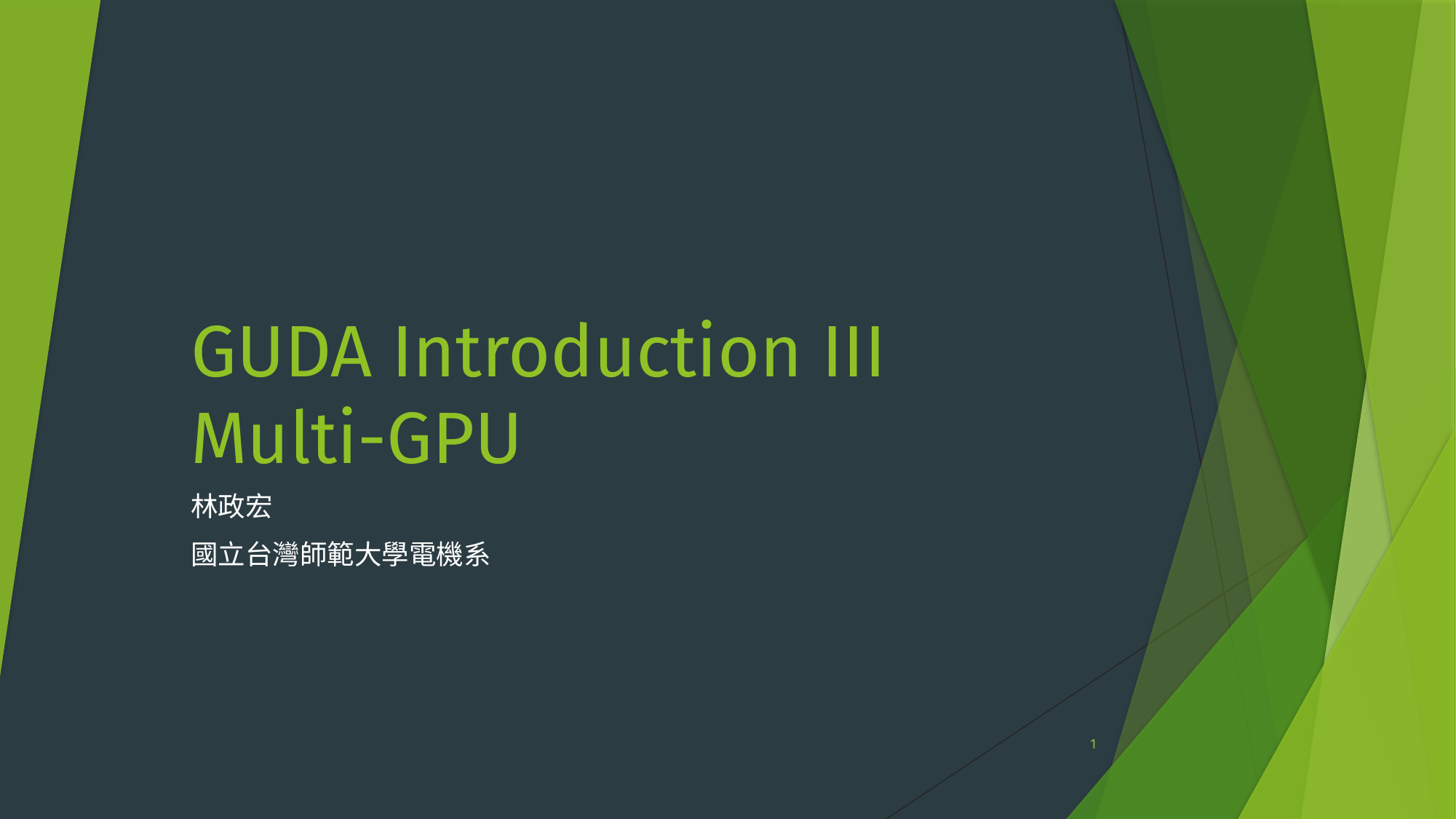

# GUDA Introduction III Multi-GPU
林政宏
國立台灣師範大學電機系
1